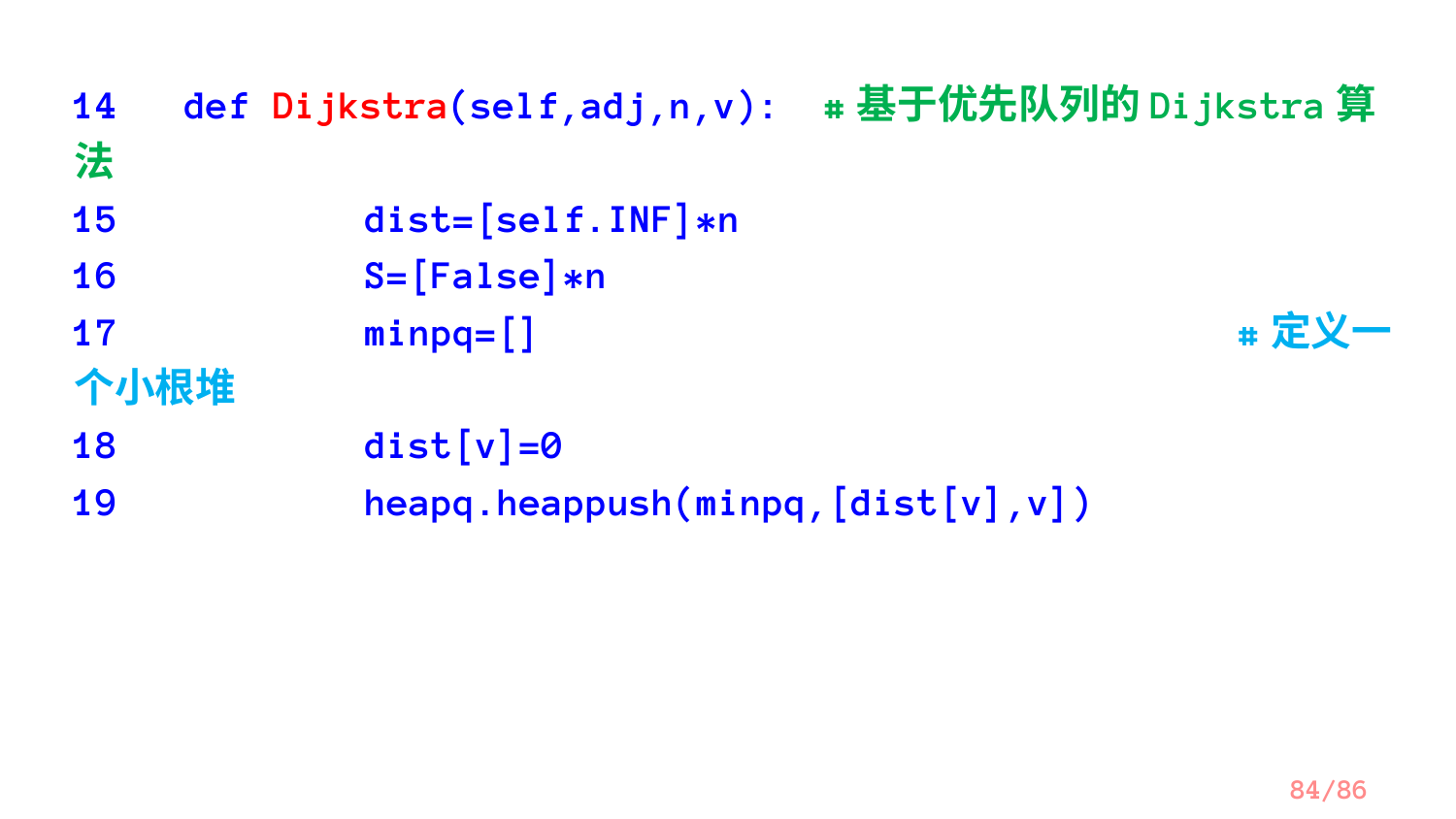

14   def Dijkstra(self,adj,n,v):  #基于优先队列的Dijkstra算法
15   		dist=[self.INF]*n
16     	S=[False]*n
17     	minpq=[]     					#定义一个小根堆
18     	dist[v]=0
19     	heapq.heappush(minpq,[dist[v],v])
84/86